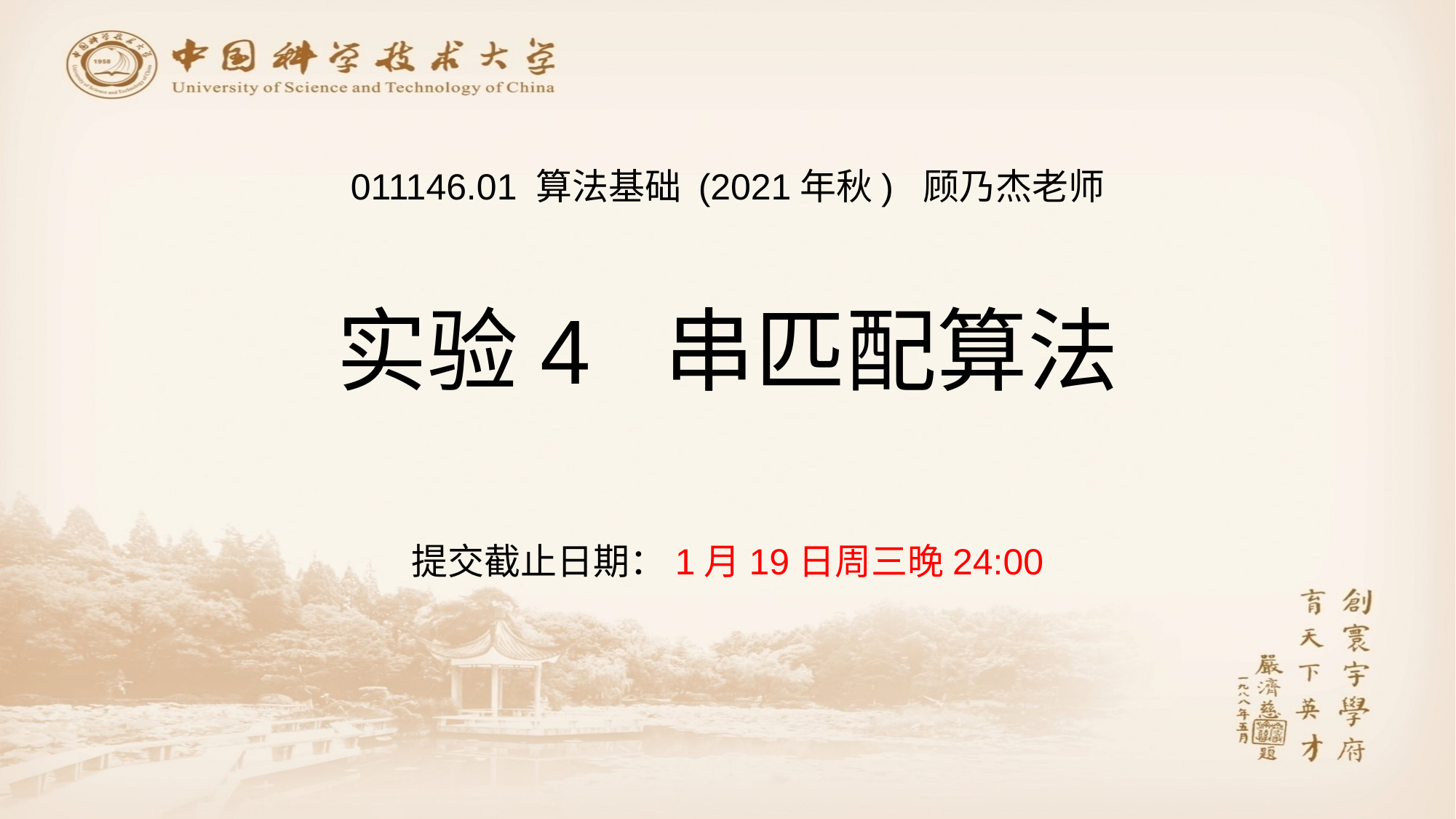

011146.01 算法基础 (2021年秋)  顾乃杰老师
# 实验4  串匹配算法
提交截止日期：1月19日周三晚24:00